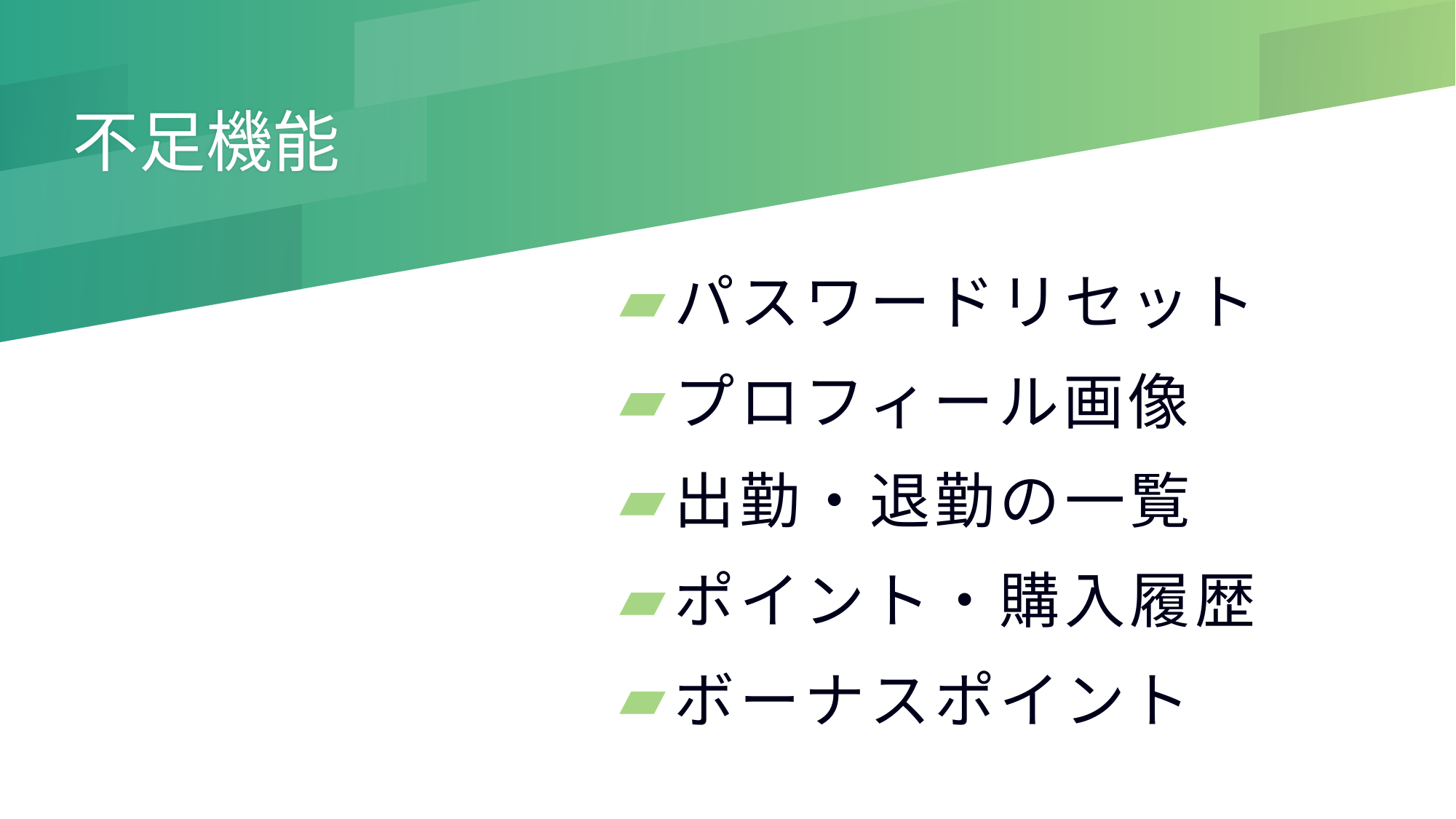

# 不足機能
パスワードリセット
プロフィール画像
出勤・退勤の一覧
ポイント・購入履歴
ボーナスポイント